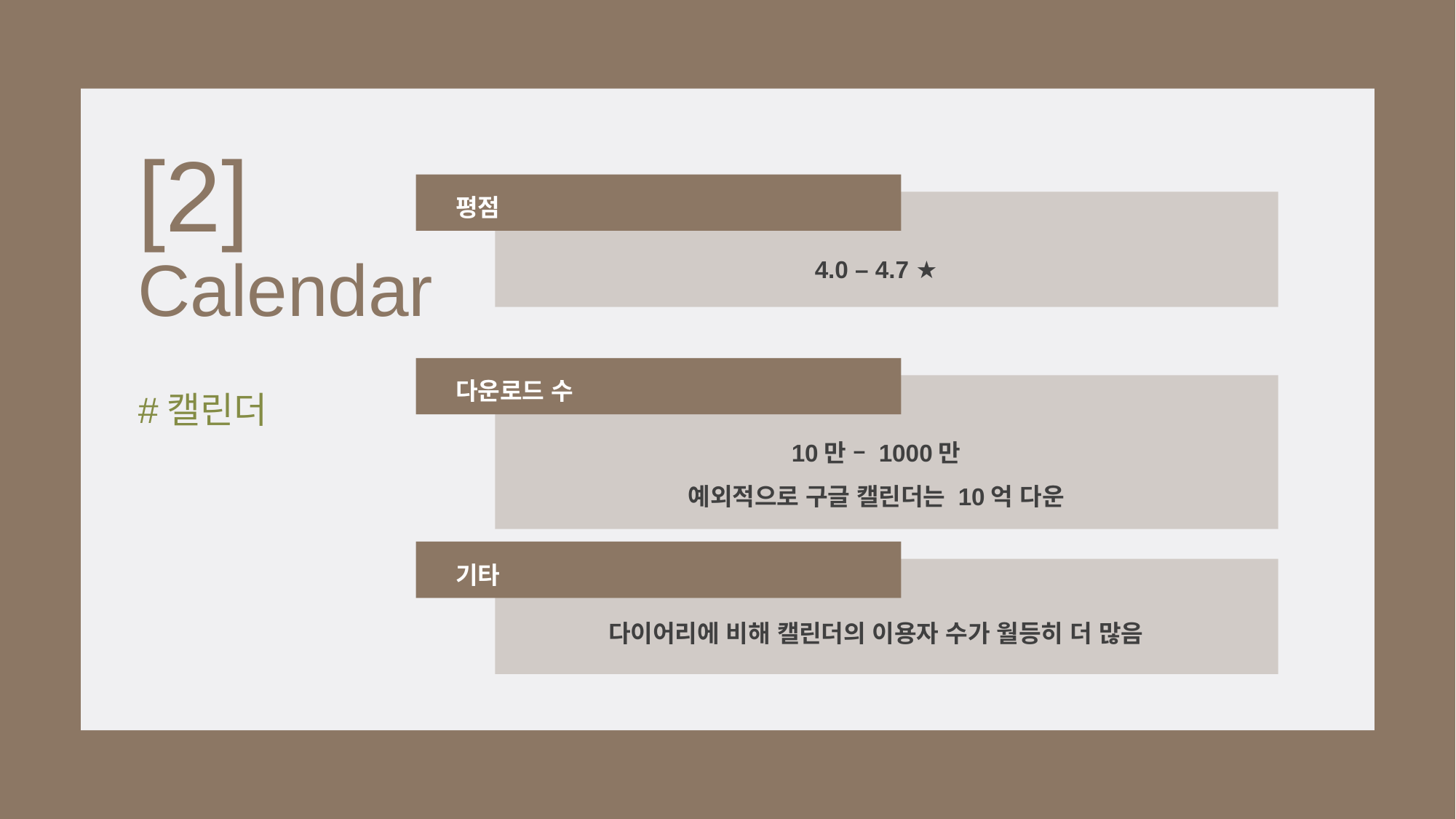

[2] Calendar
평점

4.0 – 4.7 ★
다운로드 수

#캘린더

10만 – 1000만
예외적으로 구글 캘린더는 10억 다운
기타

다이어리에 비해 캘린더의 이용자 수가 월등히 더 많음